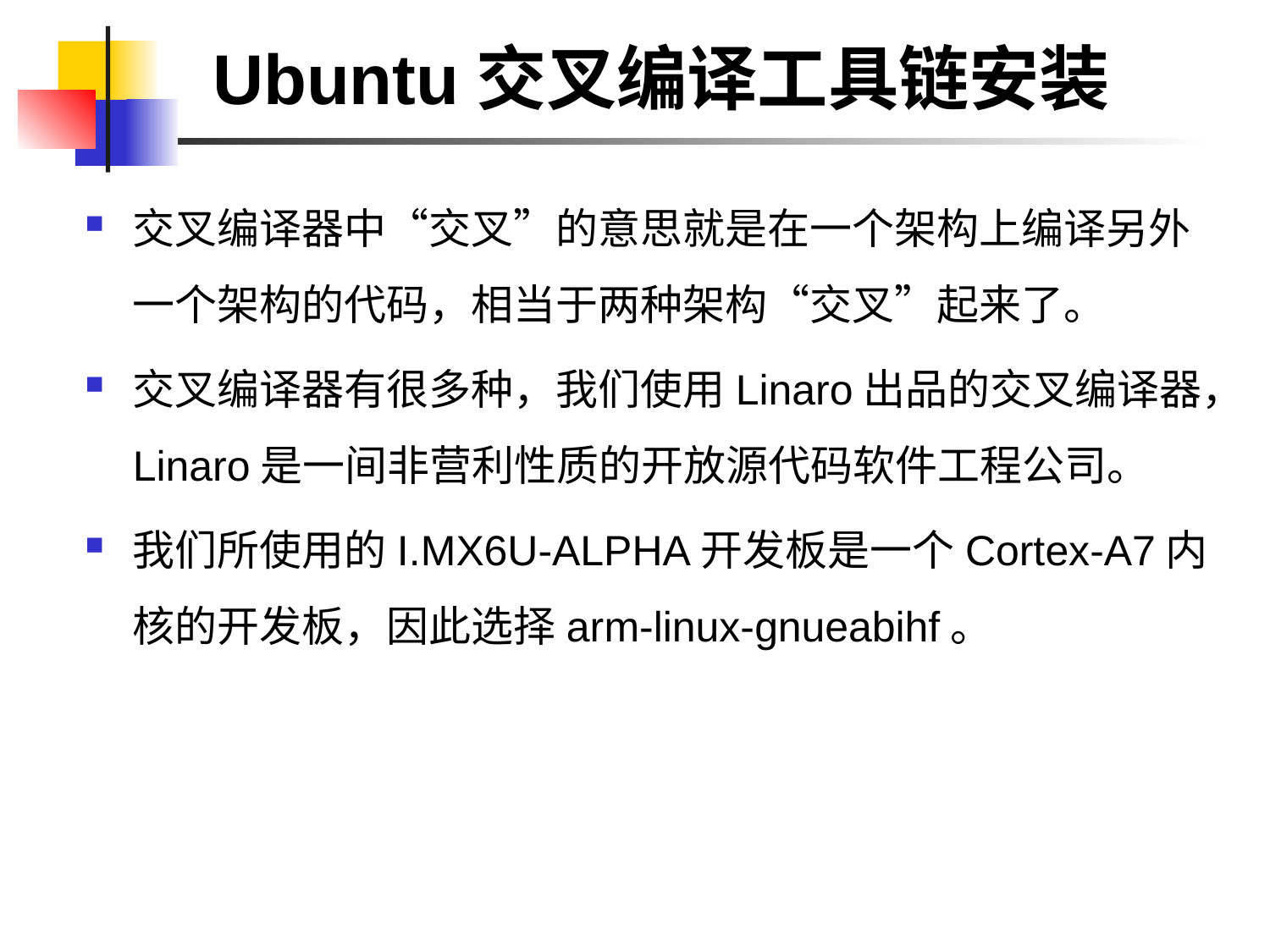

# Ubuntu交叉编译工具链安装
交叉编译器中“交叉”的意思就是在一个架构上编译另外一个架构的代码，相当于两种架构“交叉”起来了。
交叉编译器有很多种，我们使用Linaro出品的交叉编译器，Linaro是一间非营利性质的开放源代码软件工程公司。
我们所使用的I.MX6U-ALPHA开发板是一个Cortex-A7内核的开发板，因此选择arm-linux-gnueabihf。